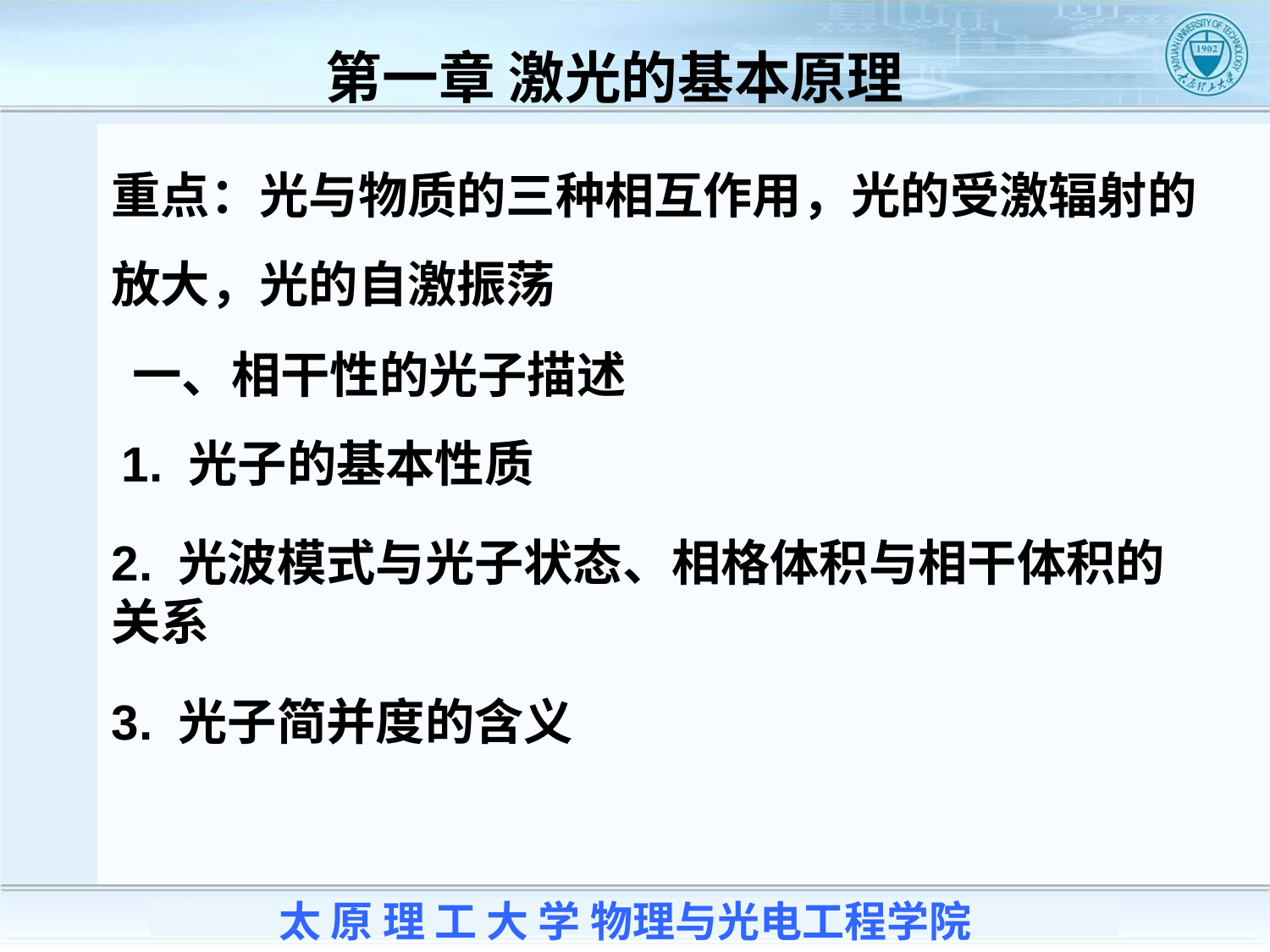

第一章 激光的基本原理
重点：光与物质的三种相互作用，光的受激辐射的放大，光的自激振荡
一、相干性的光子描述
1. 光子的基本性质
2. 光波模式与光子状态、相格体积与相干体积的关系
3. 光子简并度的含义